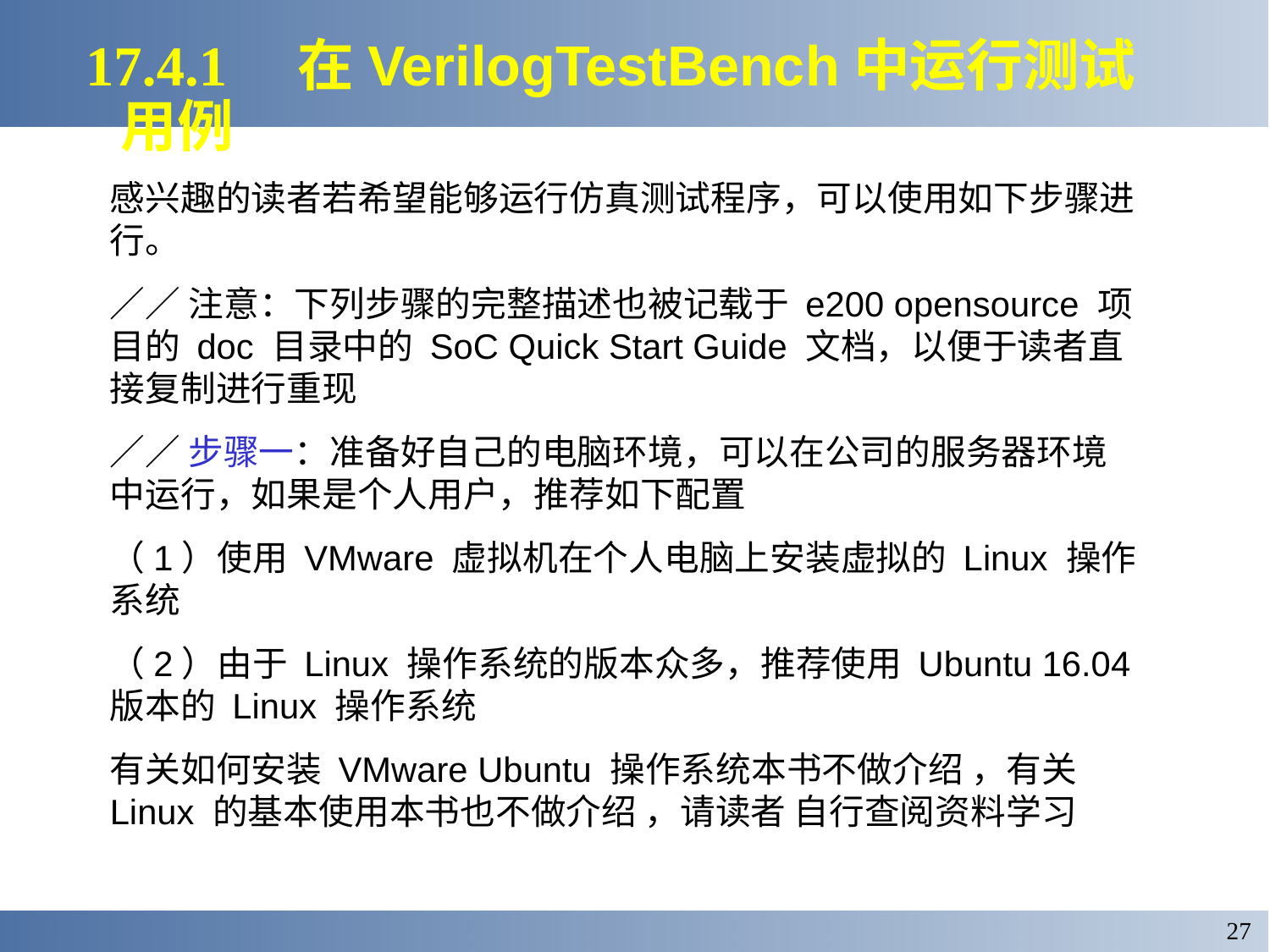

17.4.1    在VerilogTestBench中运行测试用例

感兴趣的读者若希望能够运行仿真测试程序，可以使用如下步骤进行。
／／ 注意：下列步骤的完整描述也被记载于 e200 opensource 项目的 doc 目录中的 SoC Quick Start Guide 文档，以便于读者直接复制进行重现
／／ 步骤一：准备好自己的电脑环境，可以在公司的服务器环境中运行，如果是个人用户，推荐如下配置
（1）使用 VMware 虚拟机在个人电脑上安装虚拟的 Linux 操作系统
（2）由于 Linux 操作系统的版本众多，推荐使用 Ubuntu 16.04 版本的 Linux 操作系统
有关如何安装 VMware Ubuntu 操作系统本书不做介绍 ，有关Linux 的基本使用本书也不做介绍 ，请读者 自行查阅资料学习